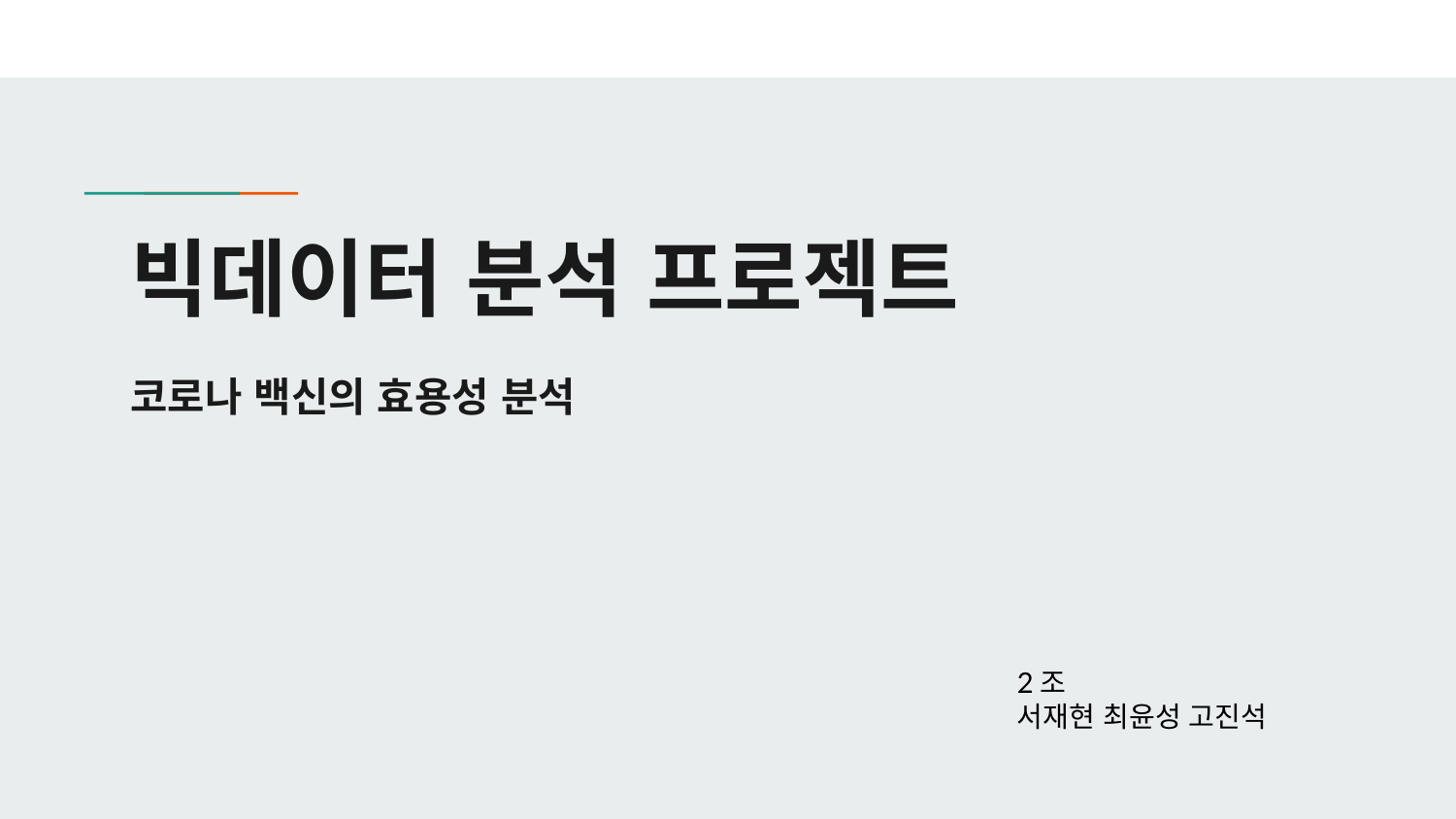

# 빅데이터 분석 프로젝트
코로나 백신의 효용성 분석

2조
서재현 최윤성 고진석